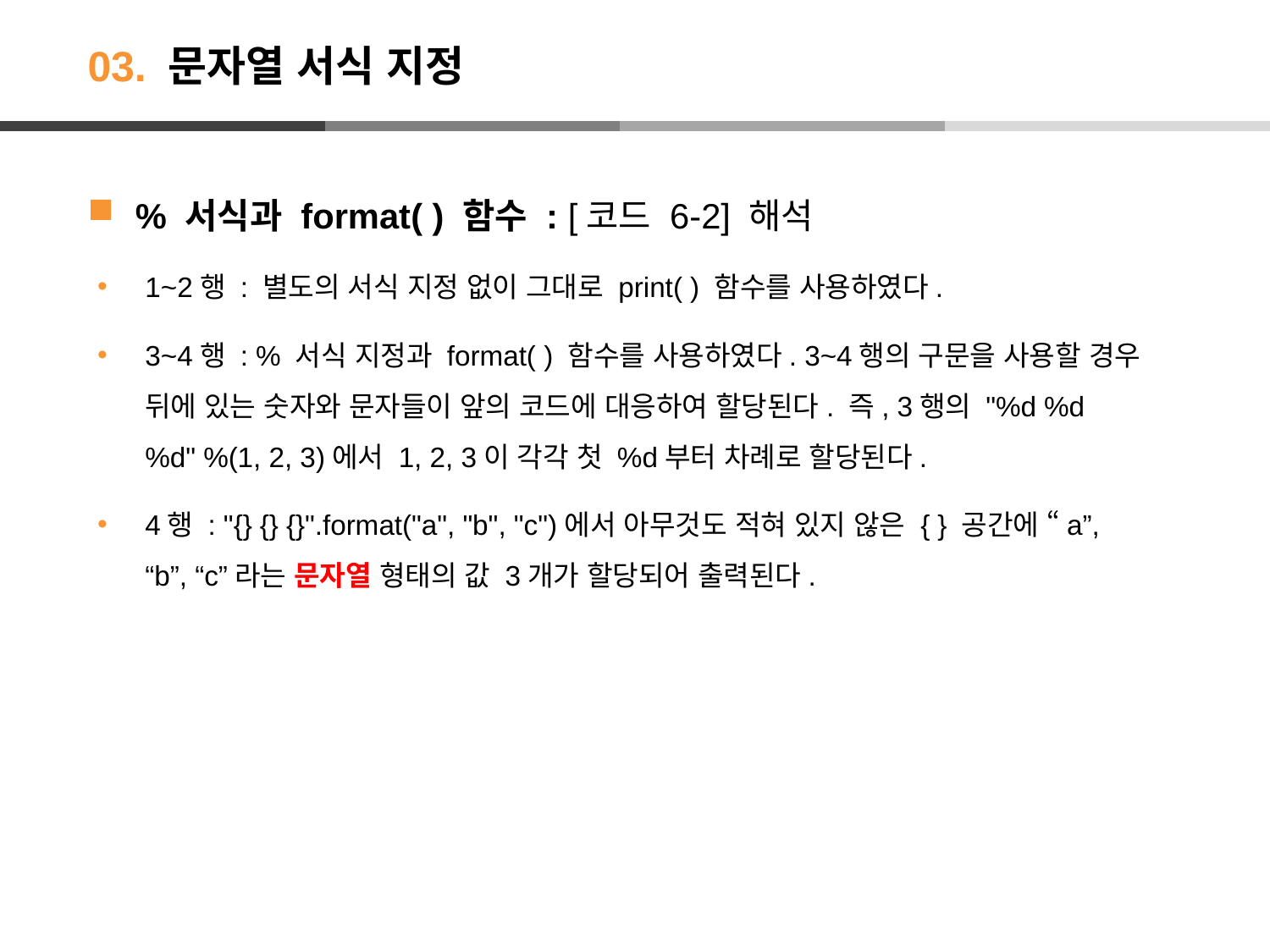

# 03. 문자열 서식 지정
% 서식과 format( ) 함수 : [코드 6-2] 해석
1~2행 : 별도의 서식 지정 없이 그대로 print( ) 함수를 사용하였다.
3~4행 : % 서식 지정과 format( ) 함수를 사용하였다. 3~4행의 구문을 사용할 경우 뒤에 있는 숫자와 문자들이 앞의 코드에 대응하여 할당된다. 즉, 3행의 "%d %d %d" %(1, 2, 3)에서 1, 2, 3이 각각 첫 %d부터 차례로 할당된다.
4행 : "{} {} {}".format("a", "b", "c")에서 아무것도 적혀 있지 않은 { } 공간에 “a”, “b”, “c”라는 문자열 형태의 값 3개가 할당되어 출력된다.